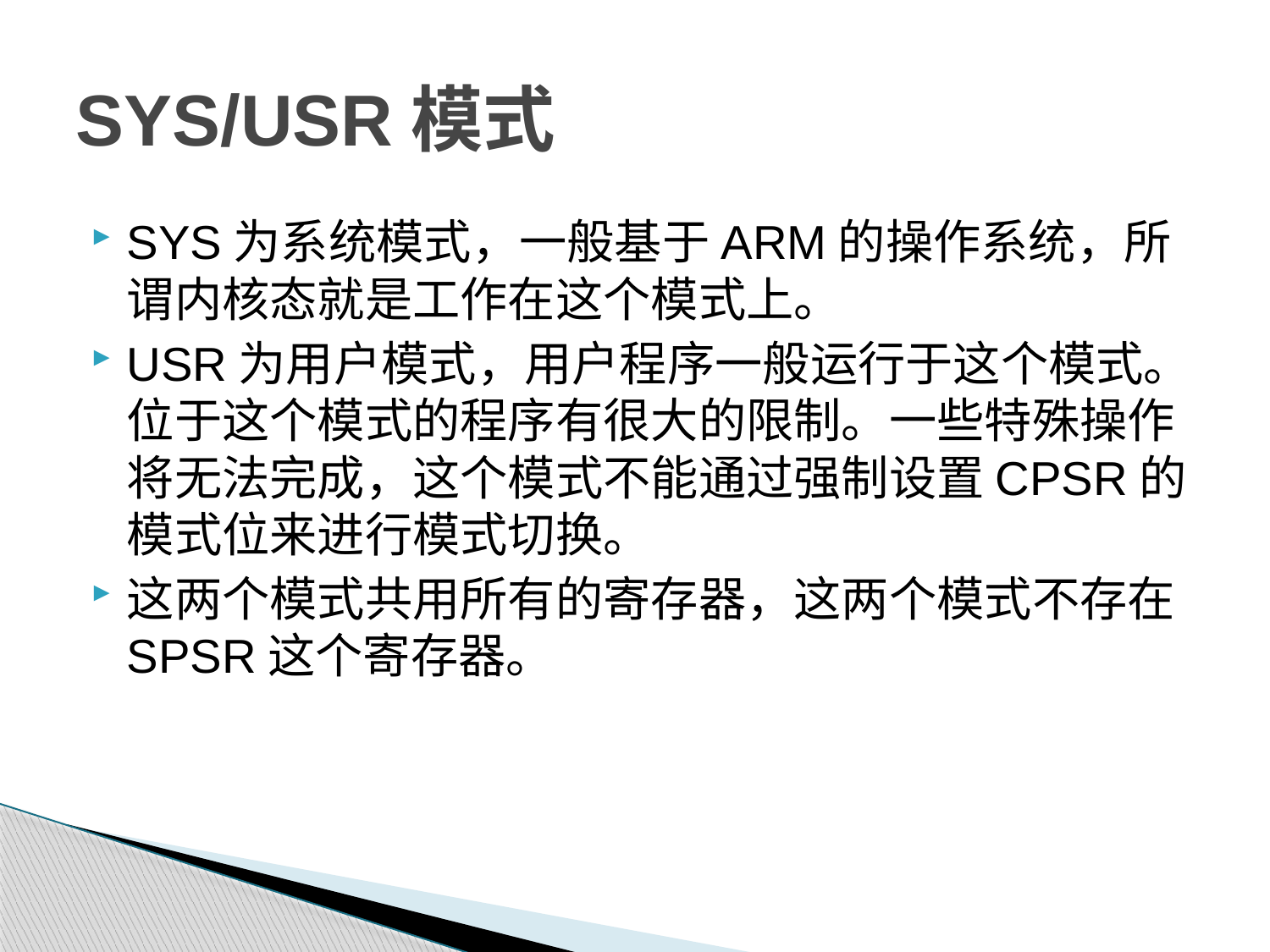

# SYS/USR模式
SYS为系统模式，一般基于ARM的操作系统，所谓内核态就是工作在这个模式上。
USR为用户模式，用户程序一般运行于这个模式。位于这个模式的程序有很大的限制。一些特殊操作将无法完成，这个模式不能通过强制设置CPSR的模式位来进行模式切换。
这两个模式共用所有的寄存器，这两个模式不存在SPSR这个寄存器。